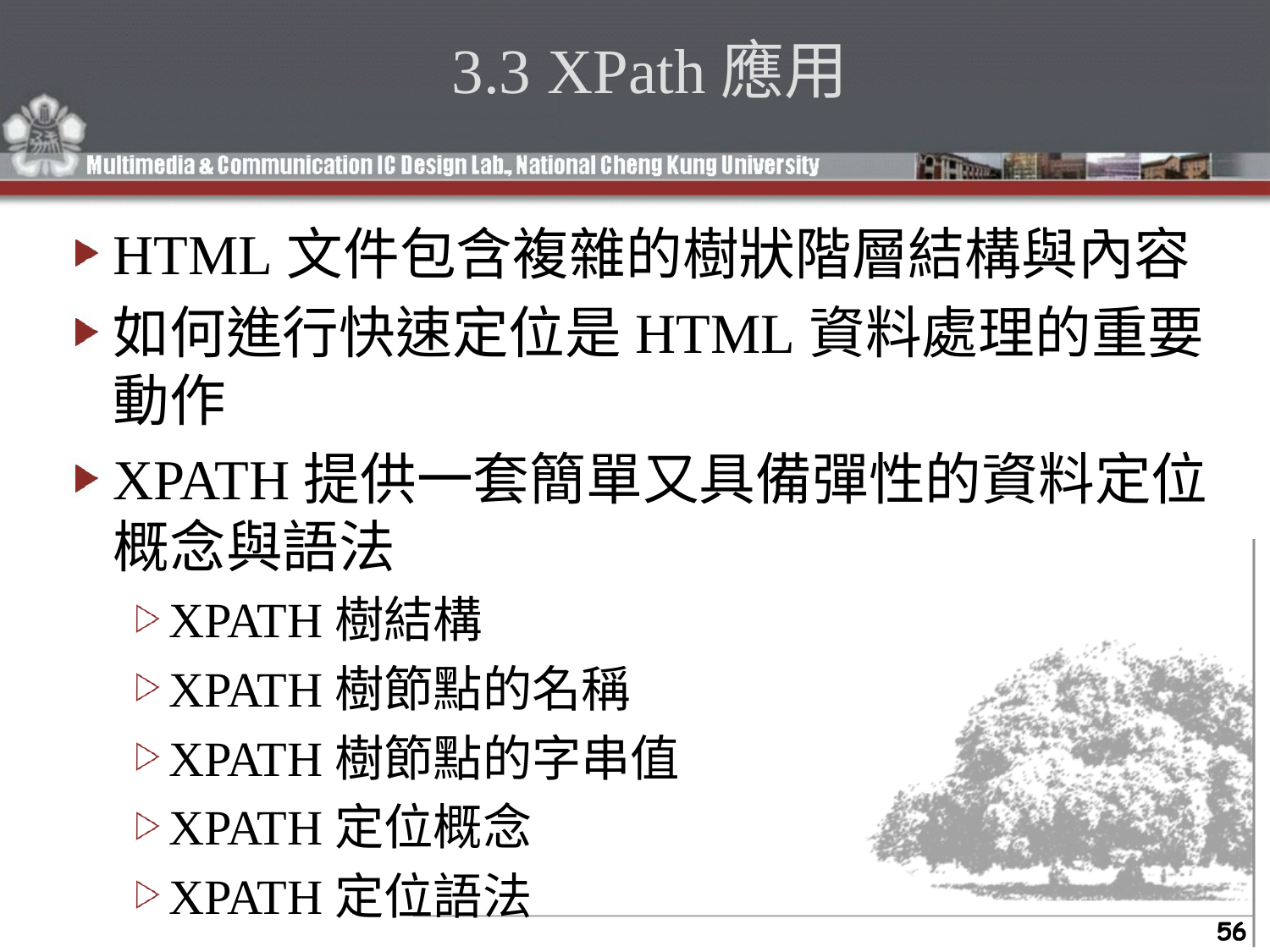

# 3.3 XPath應用
HTML文件包含複雜的樹狀階層結構與內容
如何進行快速定位是HTML資料處理的重要動作
XPATH提供一套簡單又具備彈性的資料定位概念與語法
XPATH樹結構
XPATH樹節點的名稱
XPATH樹節點的字串值
XPATH定位概念
XPATH定位語法

56